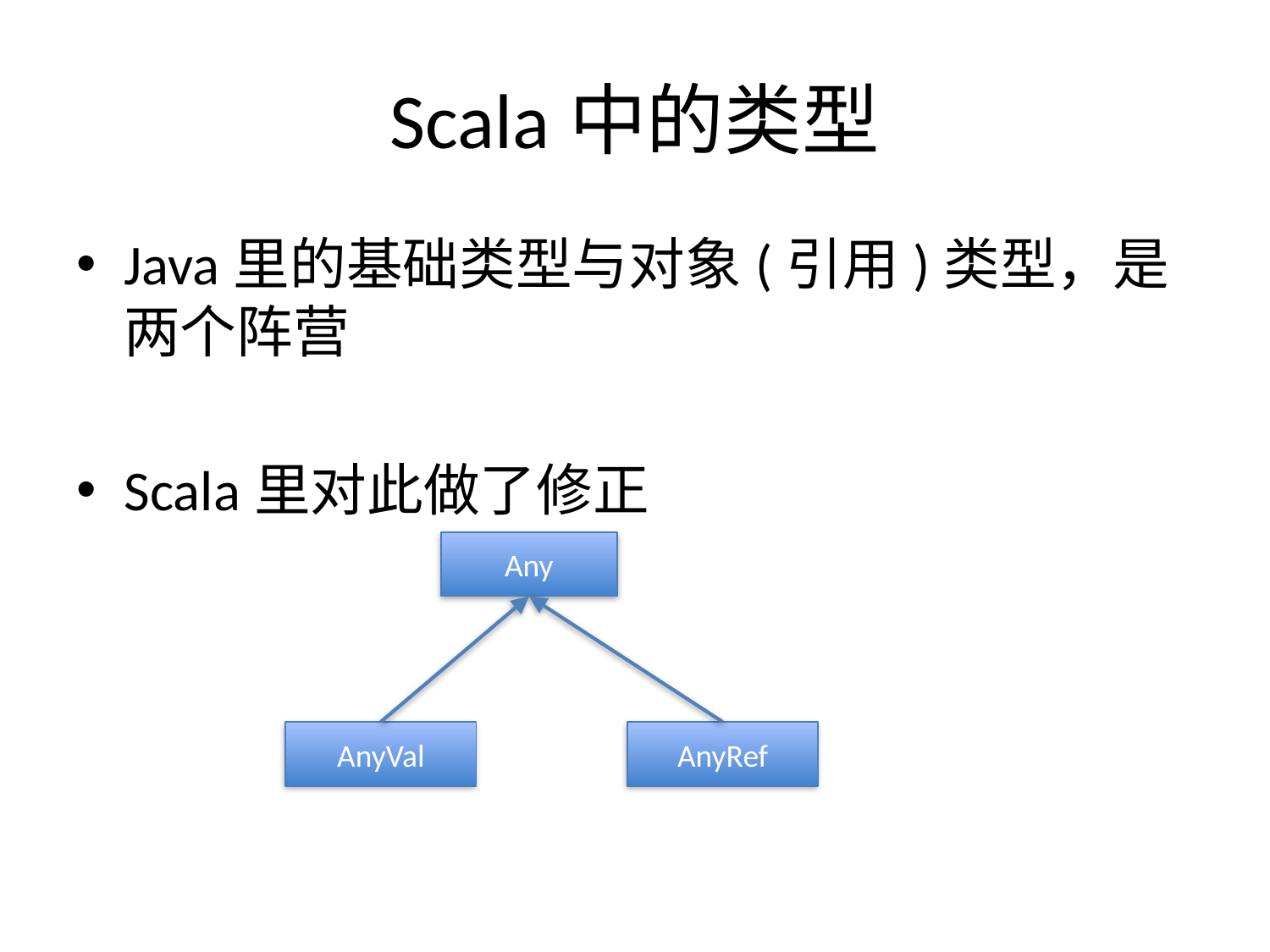

# Scala中的类型
Java里的基础类型与对象(引用)类型，是两个阵营

Scala里对此做了修正
Any
AnyVal
AnyRef